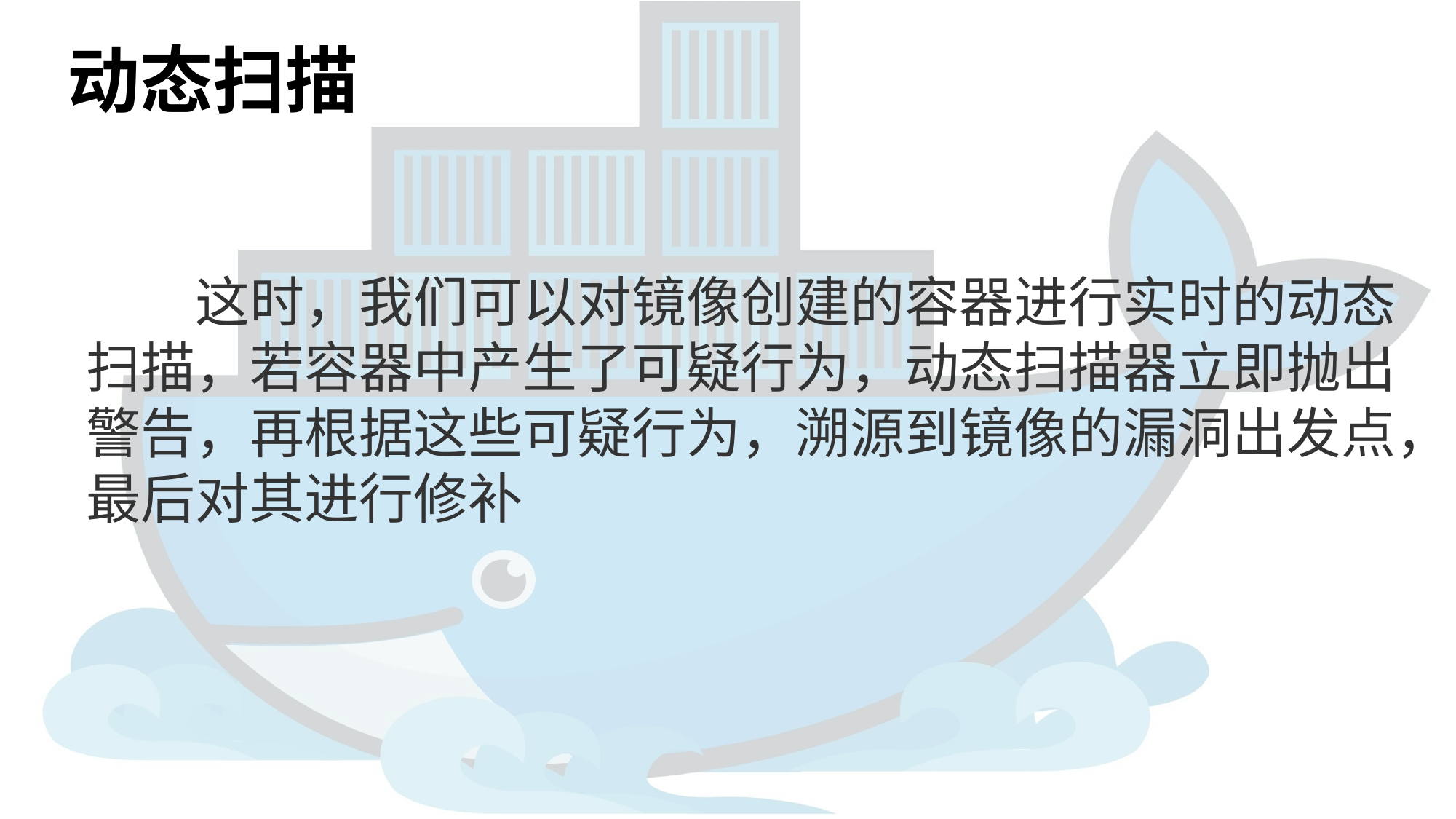

动态扫描
	这时，我们可以对镜像创建的容器进行实时的动态扫描，若容器中产生了可疑行为，动态扫描器立即抛出警告，再根据这些可疑行为，溯源到镜像的漏洞出发点，最后对其进行修补